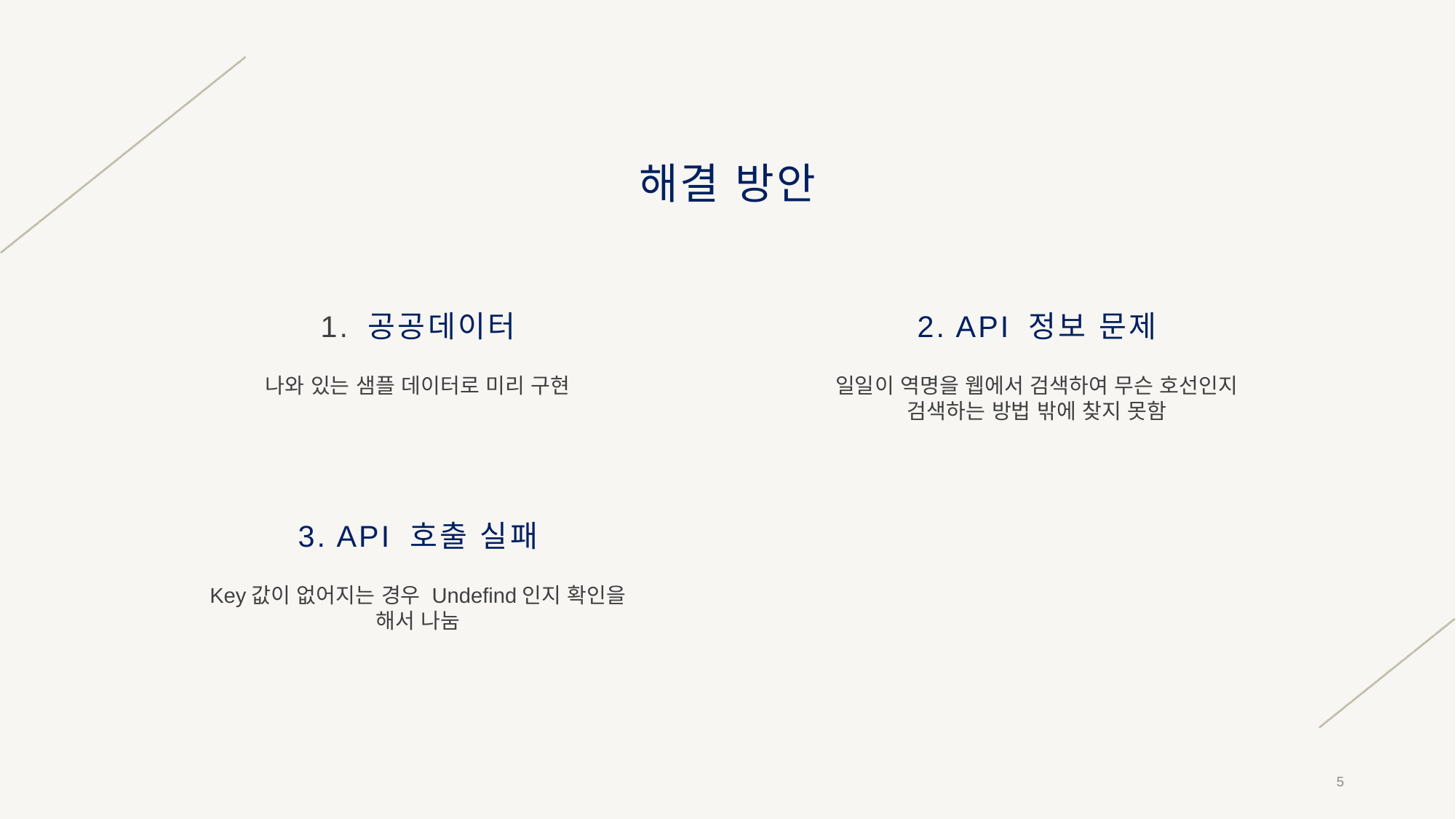

# 해결 방안
1. 공공데이터
2. API 정보 문제
나와 있는 샘플 데이터로 미리 구현
일일이 역명을 웹에서 검색하여 무슨 호선인지 검색하는 방법 밖에 찾지 못함
3. API 호출 실패
Key값이 없어지는 경우 Undefind인지 확인을 해서 나눔
5